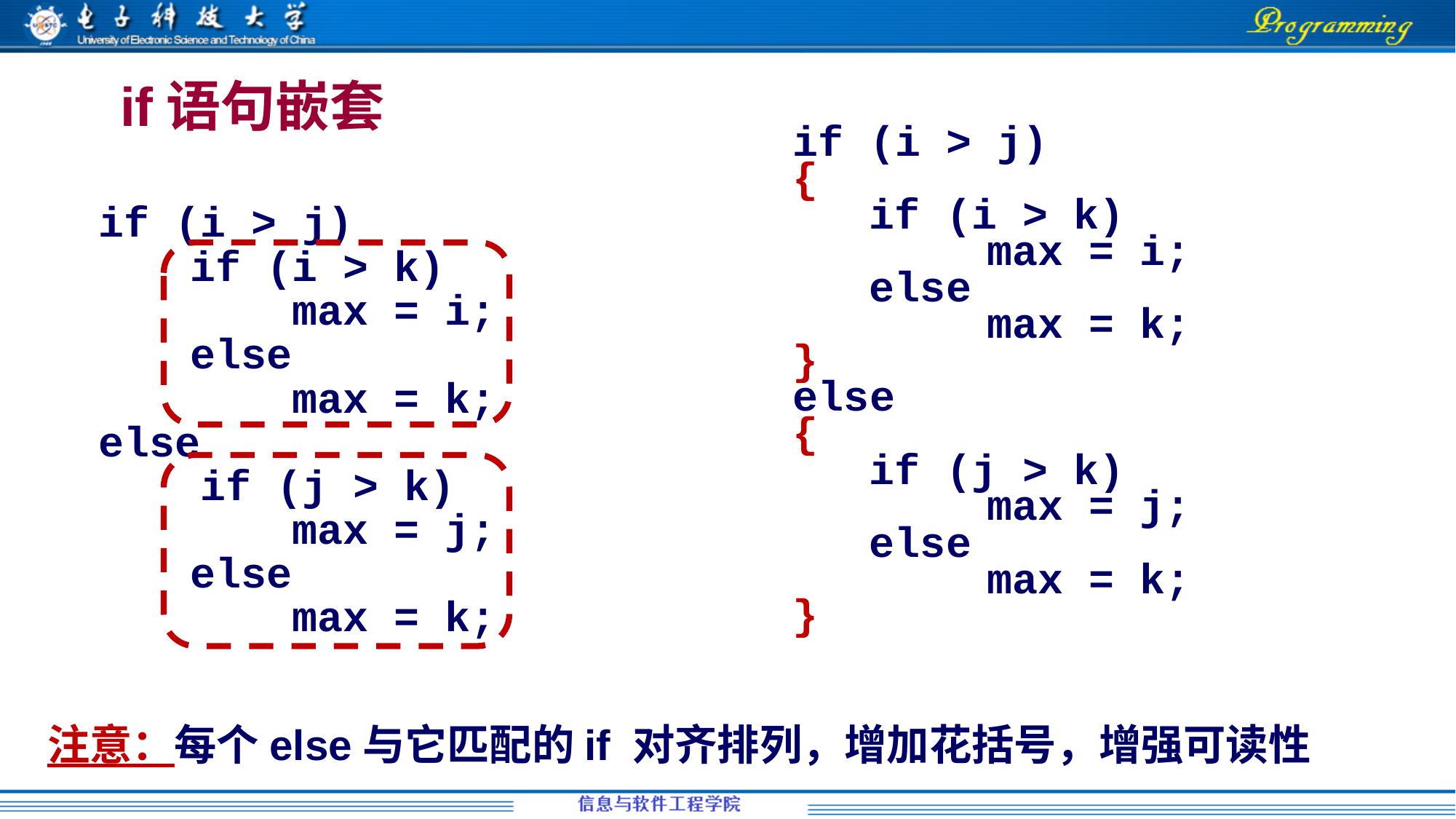

# if语句嵌套
if (i > j)
{
   if (i > k)
	      max = i;
   else
	      max = k;
}
else
{
   if (j > k)
	      max = j;
   else
	      max = k;
}
  if (i > j)
	    if (i > k)
	        max = i;
	    else
	        max = k;
  else
      if (j > k)
	        max = j;
	    else
	        max = k;

注意：每个else与它匹配的if 对齐排列，增加花括号，增强可读性